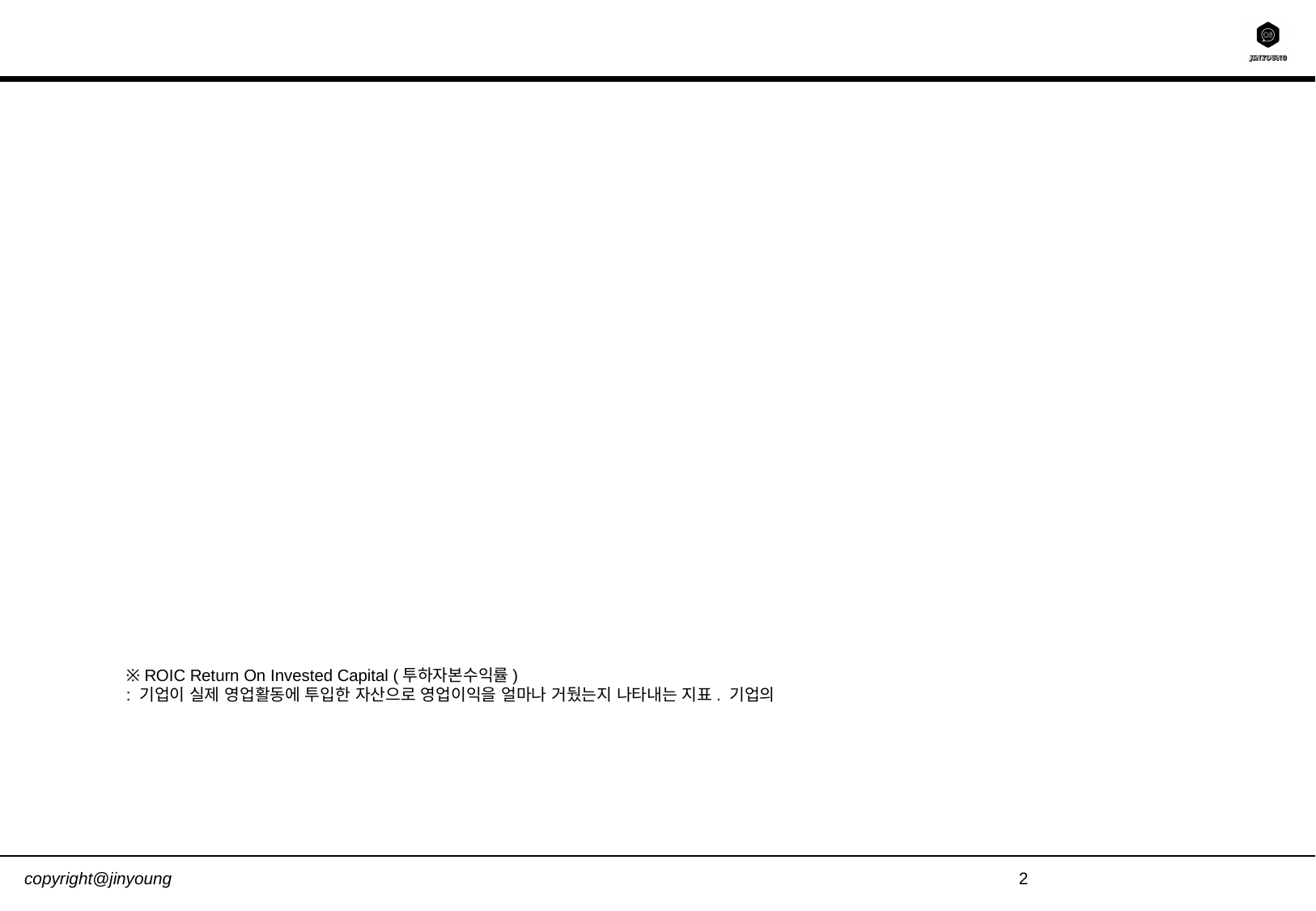

#

※ ROIC Return On Invested Capital (투하자본수익률)
: 기업이 실제 영업활동에 투입한 자산으로 영업이익을 얼마나 거뒀는지 나타내는 지표. 기업의